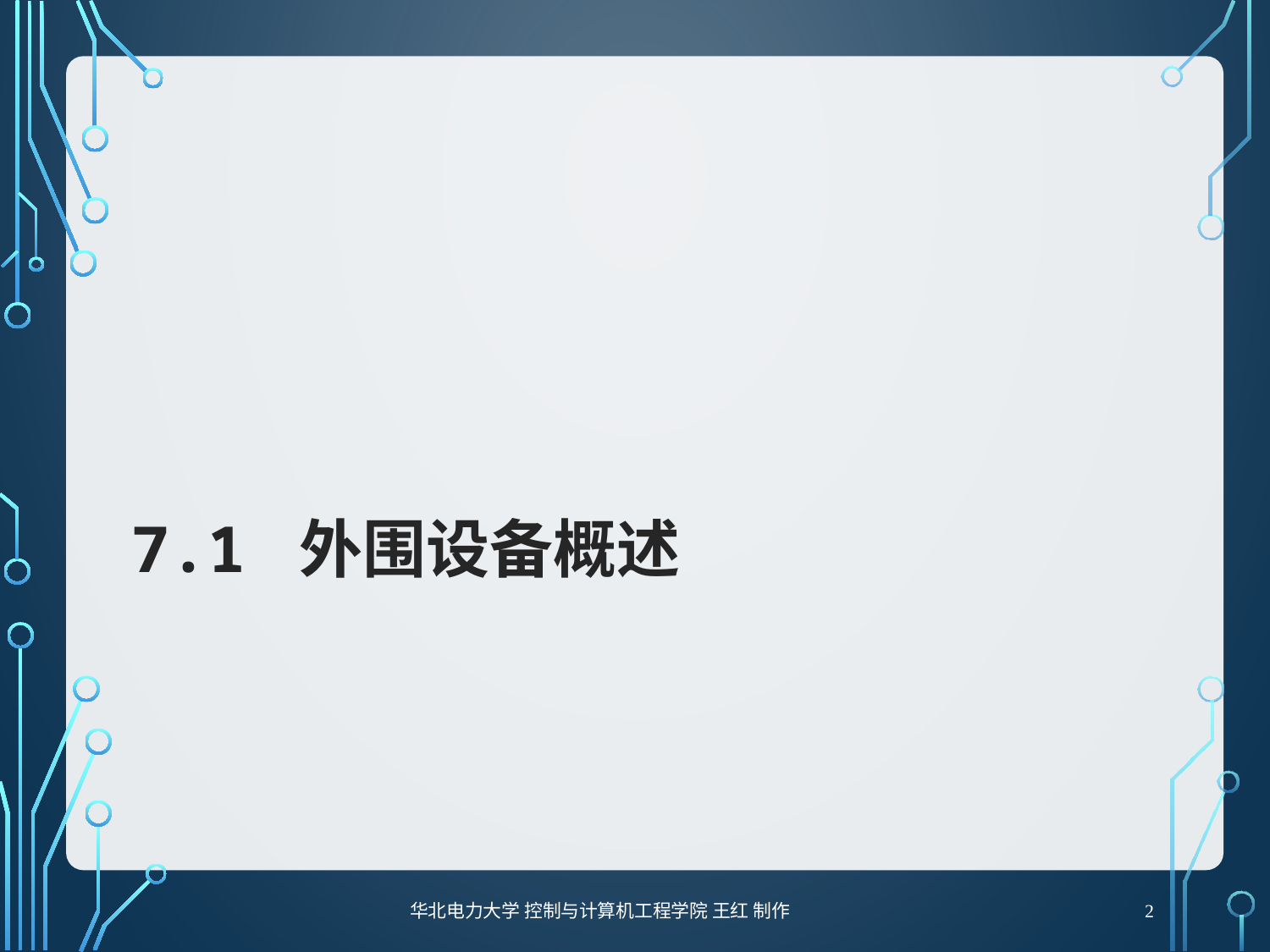

# 7.1 外围设备概述

华北电力大学 控制与计算机工程学院 王红 制作
2